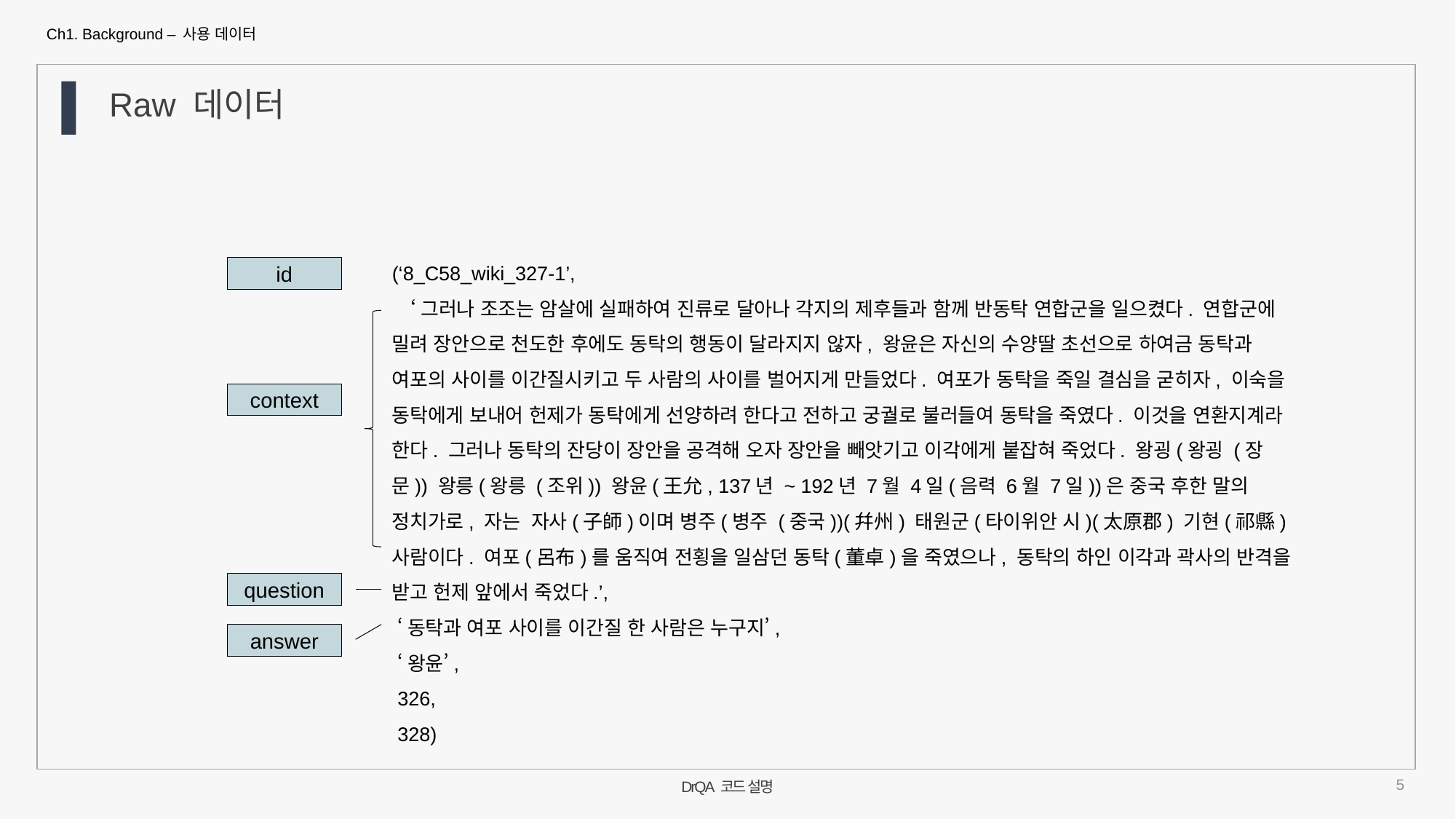

Ch1. Background – 사용 데이터
Raw 데이터
(‘8_C58_wiki_327-1’,
 ‘그러나 조조는 암살에 실패하여 진류로 달아나 각지의 제후들과 함께 반동탁 연합군을 일으켰다. 연합군에 밀려 장안으로 천도한 후에도 동탁의 행동이 달라지지 않자, 왕윤은 자신의 수양딸 초선으로 하여금 동탁과 여포의 사이를 이간질시키고 두 사람의 사이를 벌어지게 만들었다. 여포가 동탁을 죽일 결심을 굳히자, 이숙을 동탁에게 보내어 헌제가 동탁에게 선양하려 한다고 전하고 궁궐로 불러들여 동탁을 죽였다. 이것을 연환지계라 한다. 그러나 동탁의 잔당이 장안을 공격해 오자 장안을 빼앗기고 이각에게 붙잡혀 죽었다. 왕굉(왕굉 (장문)) 왕릉(왕릉 (조위)) 왕윤(王允, 137년 ~ 192년 7월 4일(음력 6월 7일))은 중국 후한 말의 정치가로, 자는  자사(子師)이며 병주(병주 (중국))(幷州) 태원군(타이위안 시)(太原郡) 기현(祁縣) 사람이다. 여포(呂布)를 움직여 전횡을 일삼던 동탁(董卓)을 죽였으나, 동탁의 하인 이각과 곽사의 반격을 받고 헌제 앞에서 죽었다.’,
 ‘동탁과 여포 사이를 이간질 한 사람은 누구지’,
 ‘왕윤’,
 326,
 328)
id

context
question
answer
5